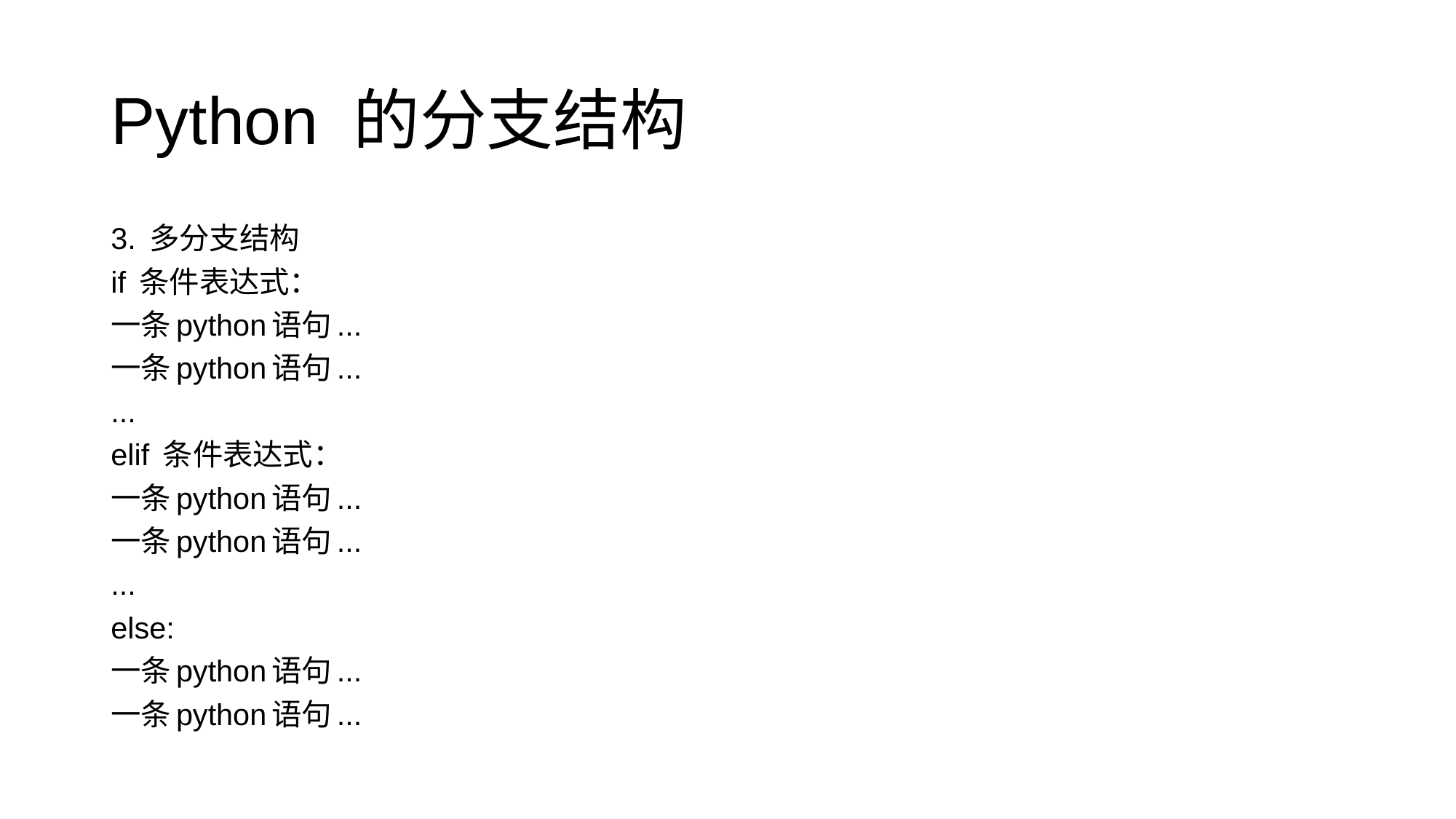

# Python 的分支结构
3. 多分支结构
if 条件表达式：
一条python语句...
一条python语句...
...
elif 条件表达式：
一条python语句...
一条python语句...
...
else:
一条python语句...
一条python语句...